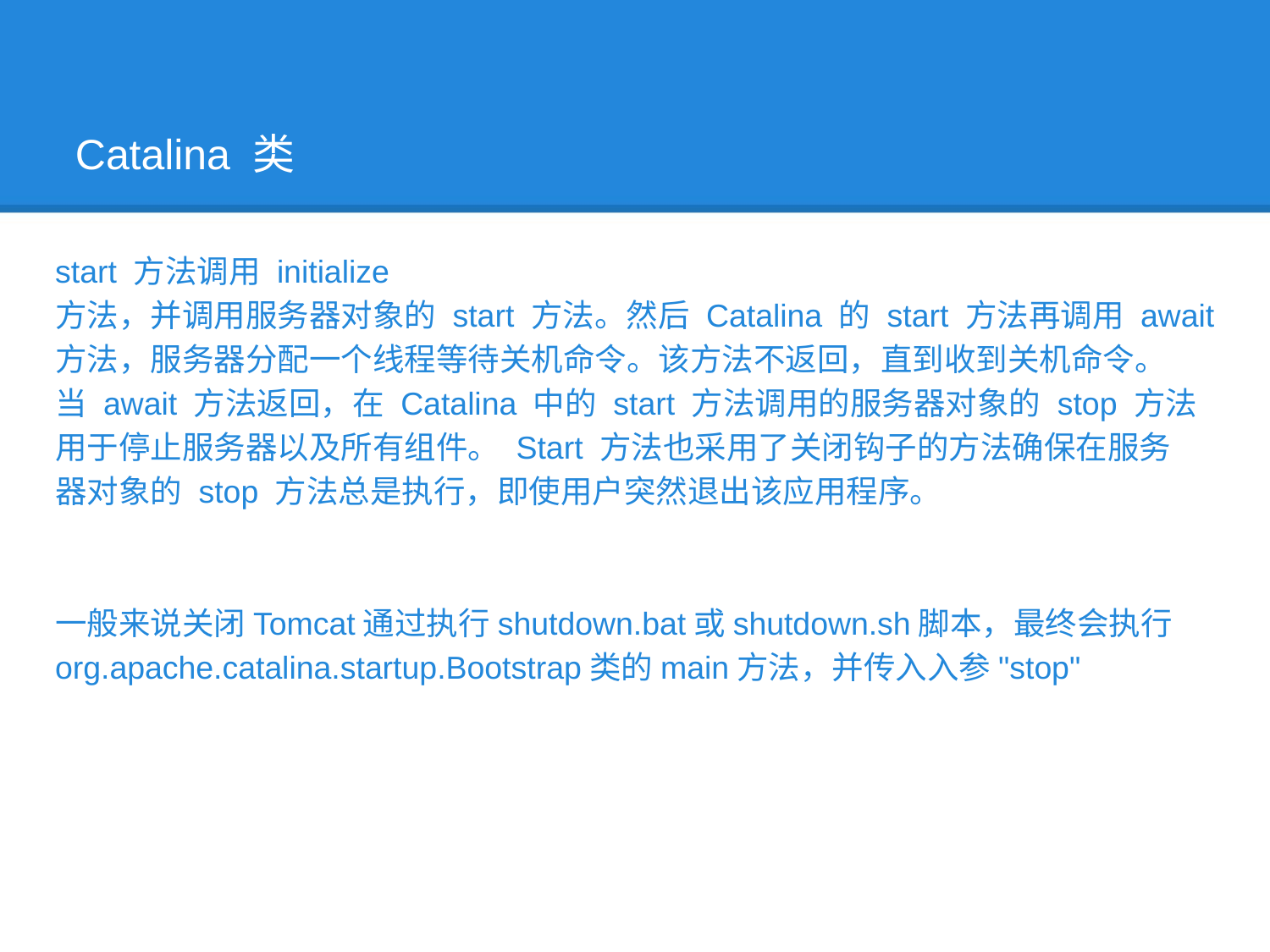

Catalina 类

start 方法调用 initialize
方法，并调用服务器对象的 start 方法。然后 Catalina 的 start 方法再调用 await
方法，服务器分配一个线程等待关机命令。该方法不返回，直到收到关机命令。
当 await 方法返回，在 Catalina 中的 start 方法调用的服务器对象的 stop 方法
用于停止服务器以及所有组件。 Start 方法也采用了关闭钩子的方法确保在服务
器对象的 stop 方法总是执行，即使用户突然退出该应用程序。

一般来说关闭Tomcat通过执行shutdown.bat或shutdown.sh脚本，最终会执行org.apache.catalina.startup.Bootstrap类的main方法，并传入入参"stop"